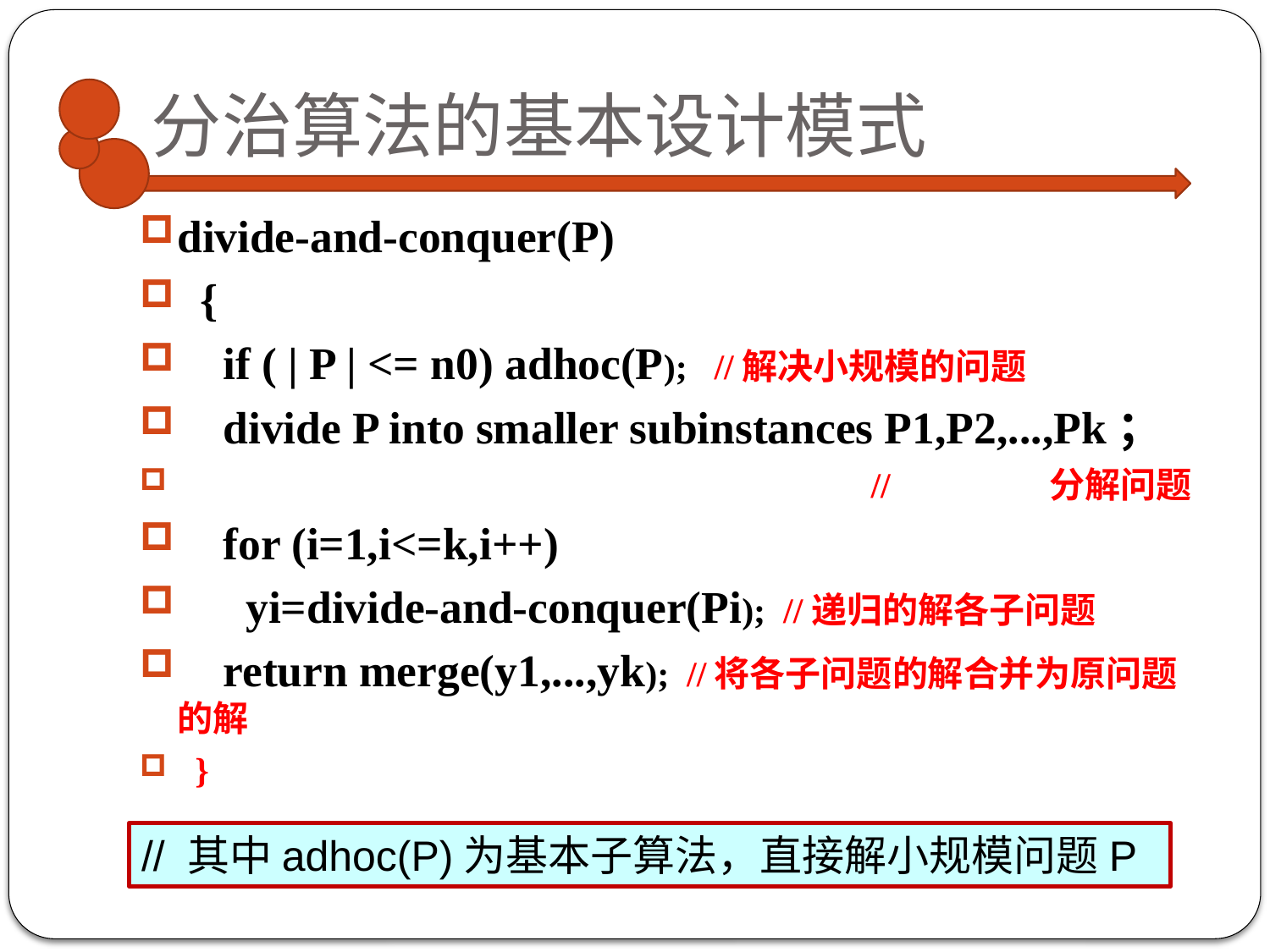

# 分治算法的基本设计模式

divide-and-conquer(P)
  {
    if ( | P | <= n0) adhoc(P);   //解决小规模的问题
    divide P into smaller subinstances P1,P2,...,Pk；
                                                                              //                 分解问题
    for (i=1,i<=k,i++)
      yi=divide-and-conquer(Pi);  //递归的解各子问题
    return merge(y1,...,yk);  //将各子问题的解合并为原问题的解
  }

// 其中adhoc(P)为基本子算法，直接解小规模问题P